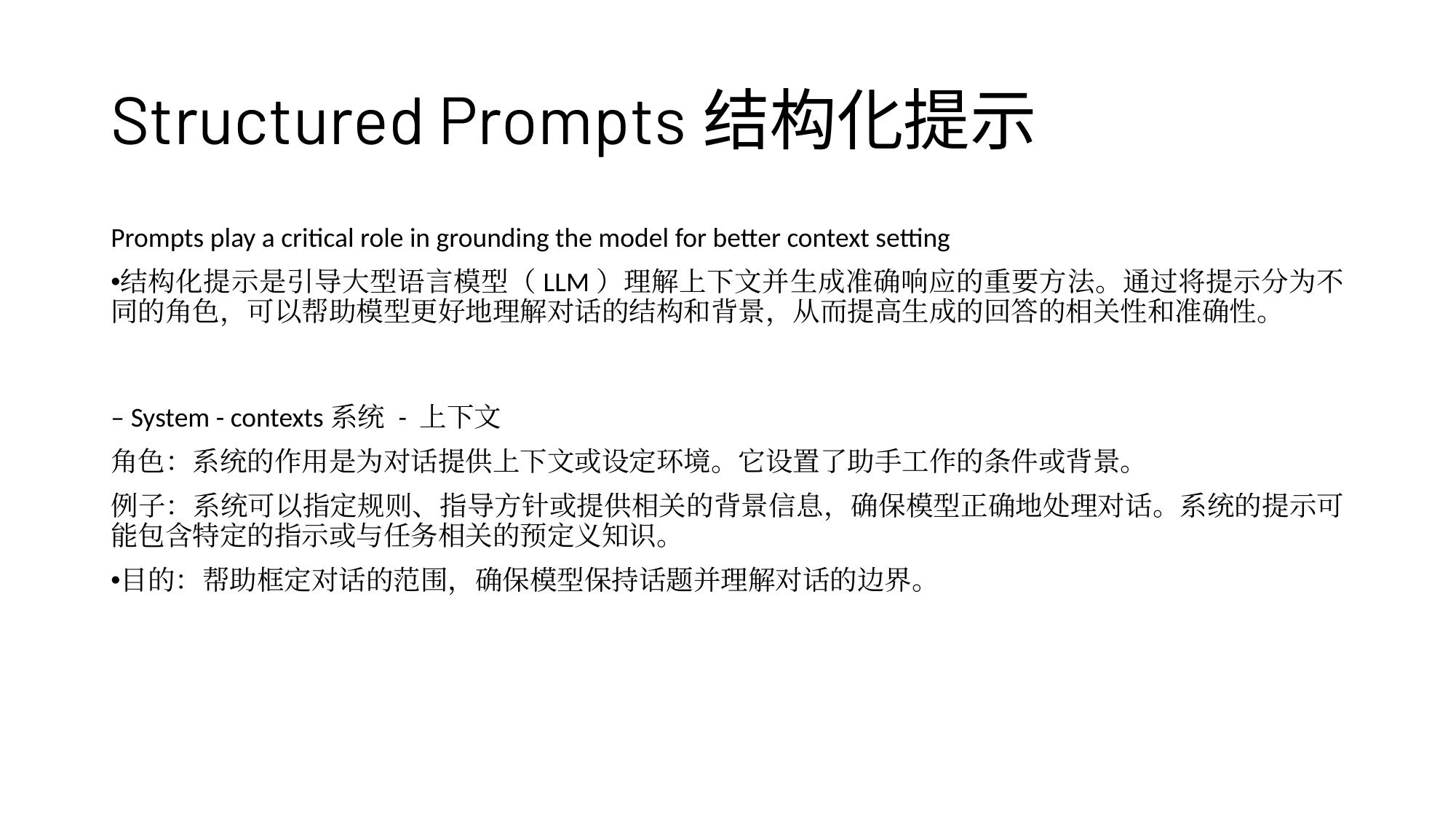

# Structured Prompts结构化提示
Prompts play a critical role in grounding the model for better context setting
结构化提示是引导大型语言模型（LLM）理解上下文并生成准确响应的重要方法。通过将提示分为不同的角色，可以帮助模型更好地理解对话的结构和背景，从而提高生成的回答的相关性和准确性。

– System - contexts系统 - 上下文
角色：系统的作用是为对话提供上下文或设定环境。它设置了助手工作的条件或背景。
例子：系统可以指定规则、指导方针或提供相关的背景信息，确保模型正确地处理对话。系统的提示可能包含特定的指示或与任务相关的预定义知识。
目的：帮助框定对话的范围，确保模型保持话题并理解对话的边界。